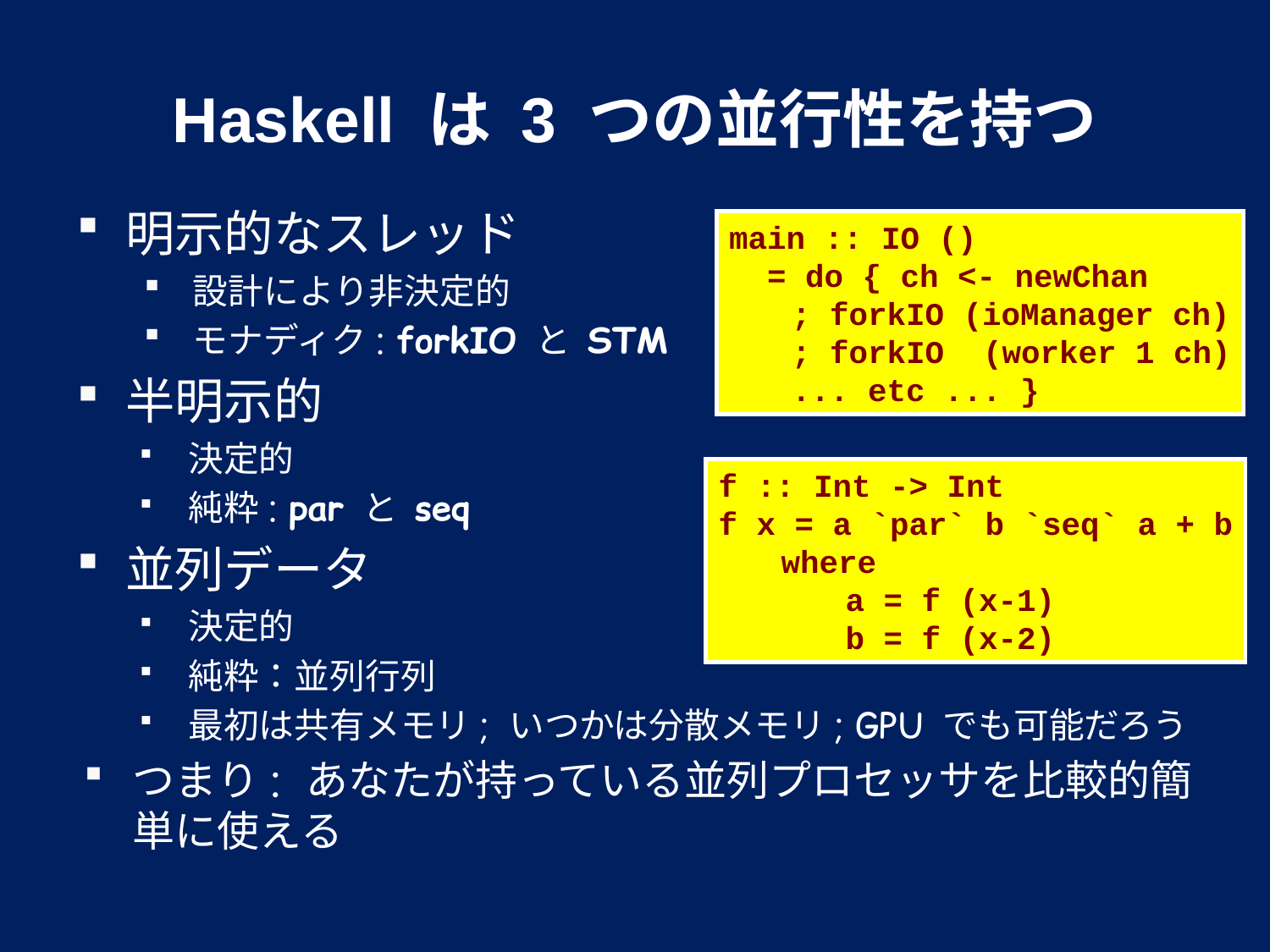

Haskell は 3 つの並行性を持つ
明示的なスレッド
設計により非決定的
モナディク: forkIO と STM
半明示的
決定的
純粋: par と seq
並列データ
決定的
純粋：並列行列
最初は共有メモリ; いつかは分散メモリ; GPU でも可能だろう
つまり: あなたが持っている並列プロセッサを比較的簡単に使える
main :: IO ()
  = do { ch <- newChan
	; forkIO (ioManager ch)
	; forkIO	(worker 1 ch)
	... etc ... }
f :: Int -> Int
f x = a `par` b `seq` a + b
	where
		a = f (x-1)
		b = f (x-2)